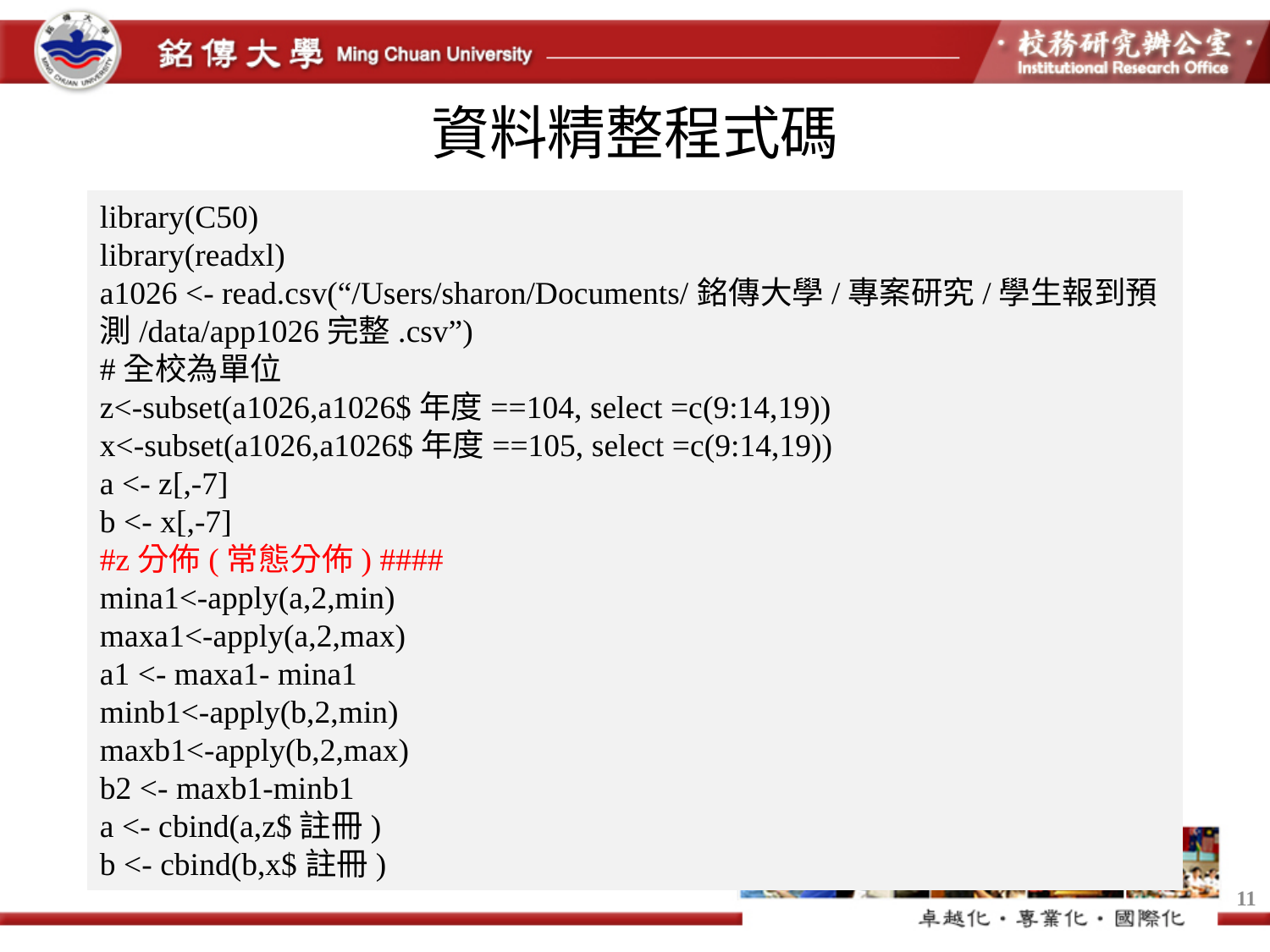

# 資料精整程式碼
library(C50)
library(readxl)
a1026 <- read.csv(“/Users/sharon/Documents/銘傳大學/專案研究/學生報到預測/data/app1026完整.csv”)
#全校為單位
z<-subset(a1026,a1026$年度==104, select =c(9:14,19))
x<-subset(a1026,a1026$年度==105, select =c(9:14,19))
a <- z[,-7]
b <- x[,-7]
#z分佈(常態分佈) ####
mina1<-apply(a,2,min)
maxa1<-apply(a,2,max)
a1 <- maxa1- mina1
minb1<-apply(b,2,min)
maxb1<-apply(b,2,max)
b2 <- maxb1-minb1
a <- cbind(a,z$註冊)
b <- cbind(b,x$註冊)
11